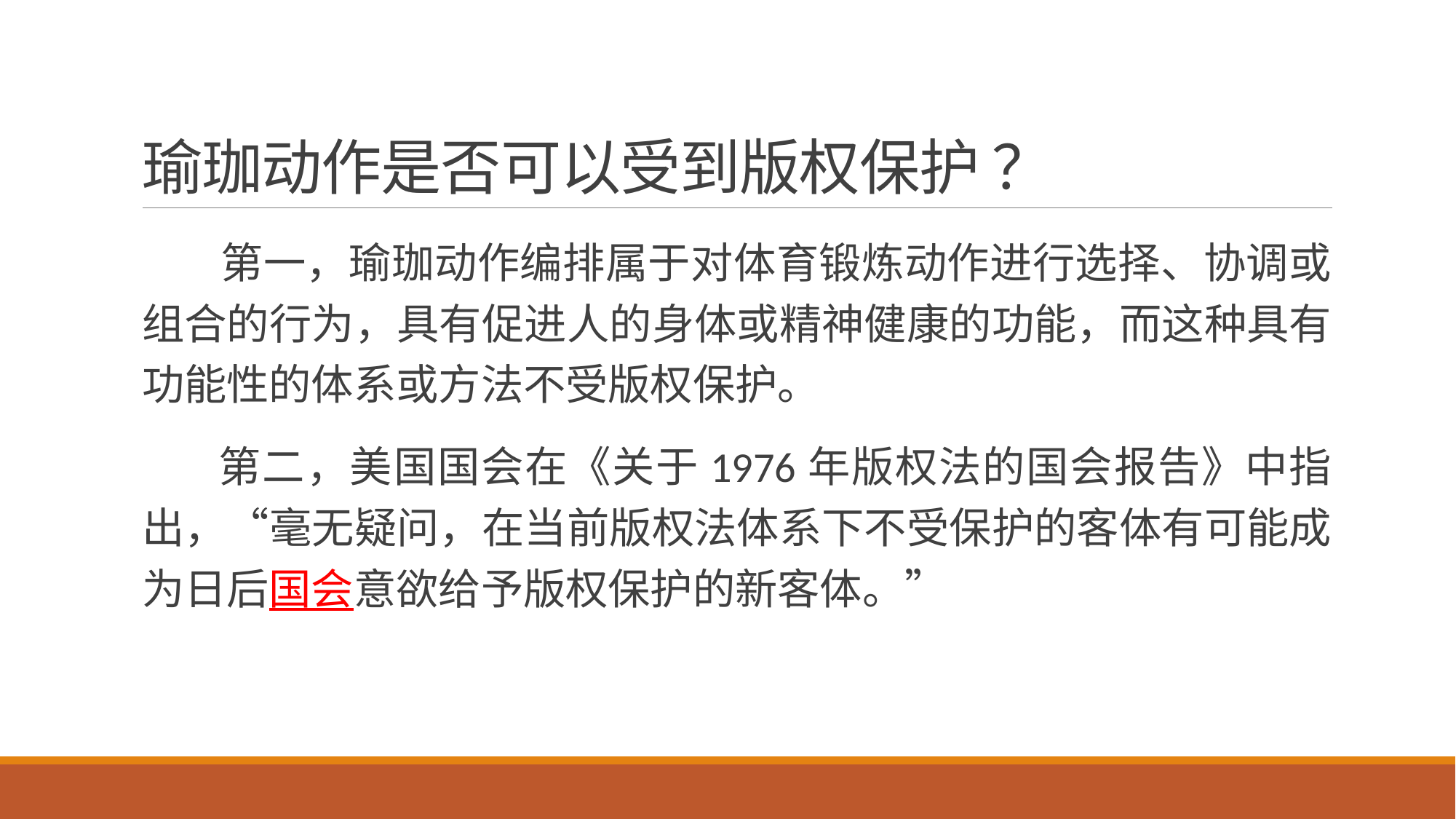

# 瑜珈动作是否可以受到版权保护 ？
       第一，瑜珈动作编排属于对体育锻炼动作进行选择、协调或组合的行为，具有促进人的身体或精神健康的功能，而这种具有功能性的体系或方法不受版权保护。
      第二，美国国会在《关于1976年版权法的国会报告》中指出，“毫无疑问，在当前版权法体系下不受保护的客体有可能成为日后国会意欲给予版权保护的新客体。”